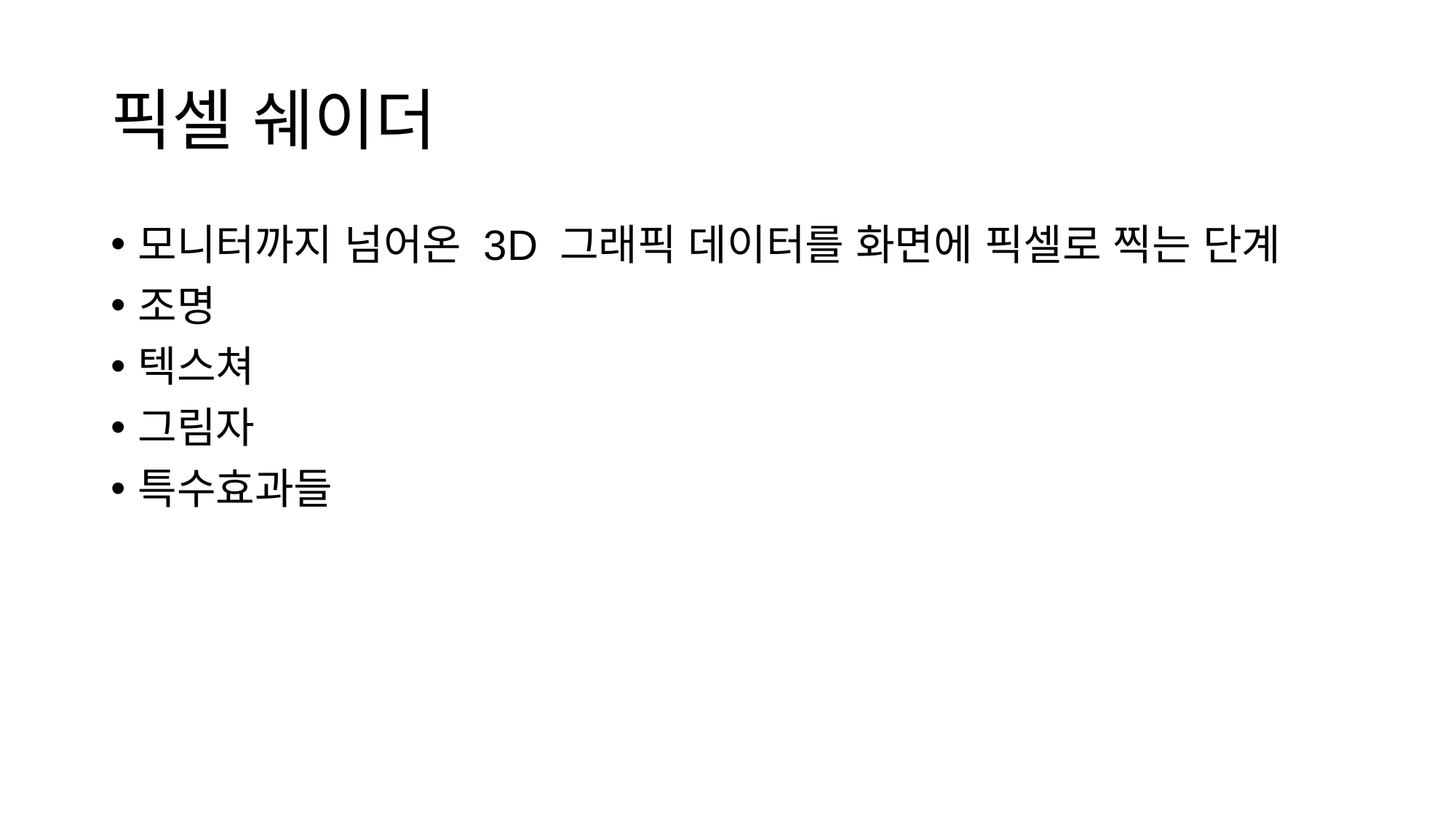

# 픽셀 쉐이더
모니터까지 넘어온 3D 그래픽 데이터를 화면에 픽셀로 찍는 단계
조명
텍스쳐
그림자
특수효과들